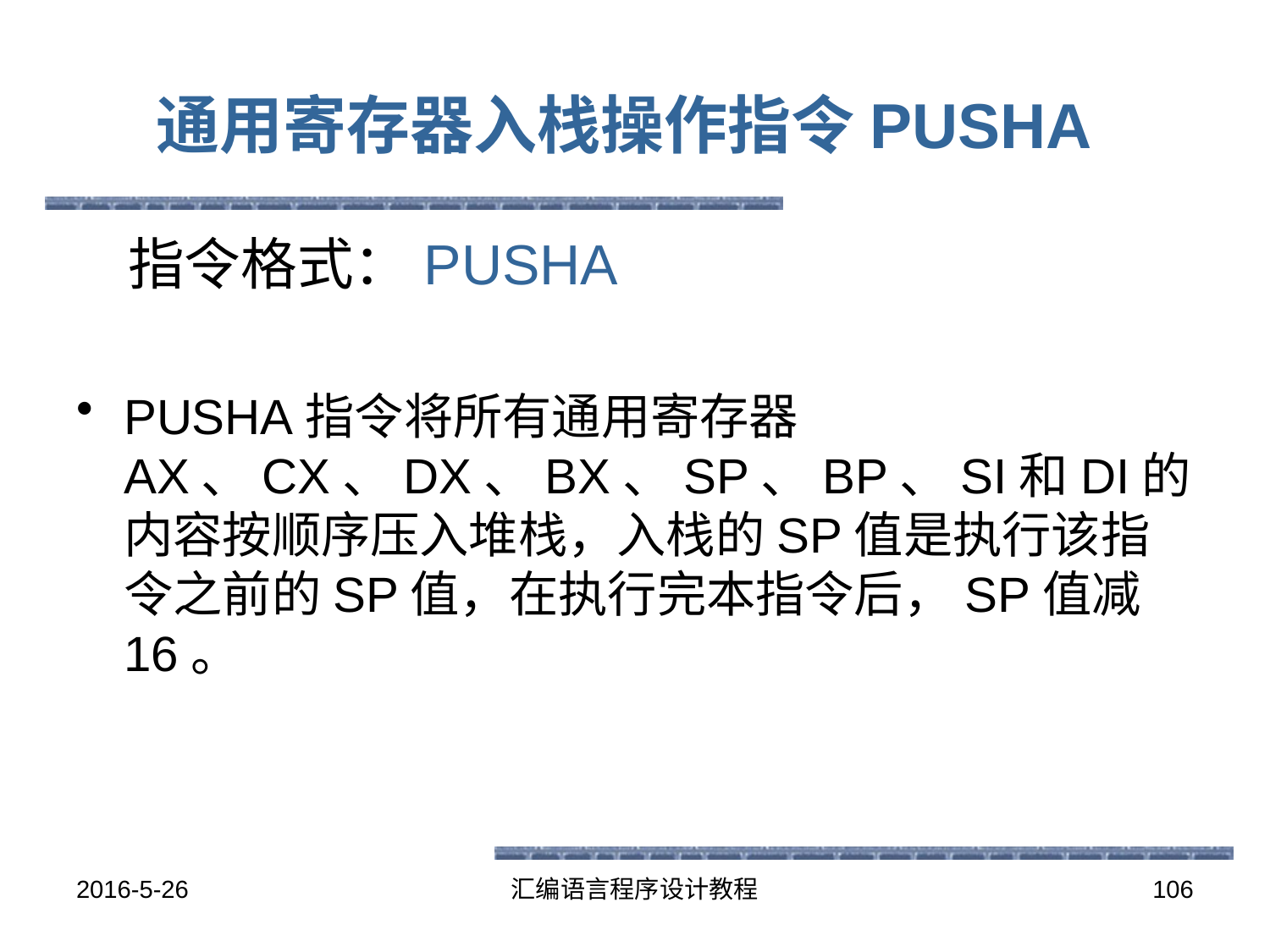

# 通用寄存器入栈操作指令PUSHA
   指令格式：PUSHA

PUSHA指令将所有通用寄存器AX、CX、DX、BX、SP、BP、SI和DI的内容按顺序压入堆栈，入栈的SP值是执行该指令之前的SP值，在执行完本指令后，SP值减16。
2016-5-26
汇编语言程序设计教程
106